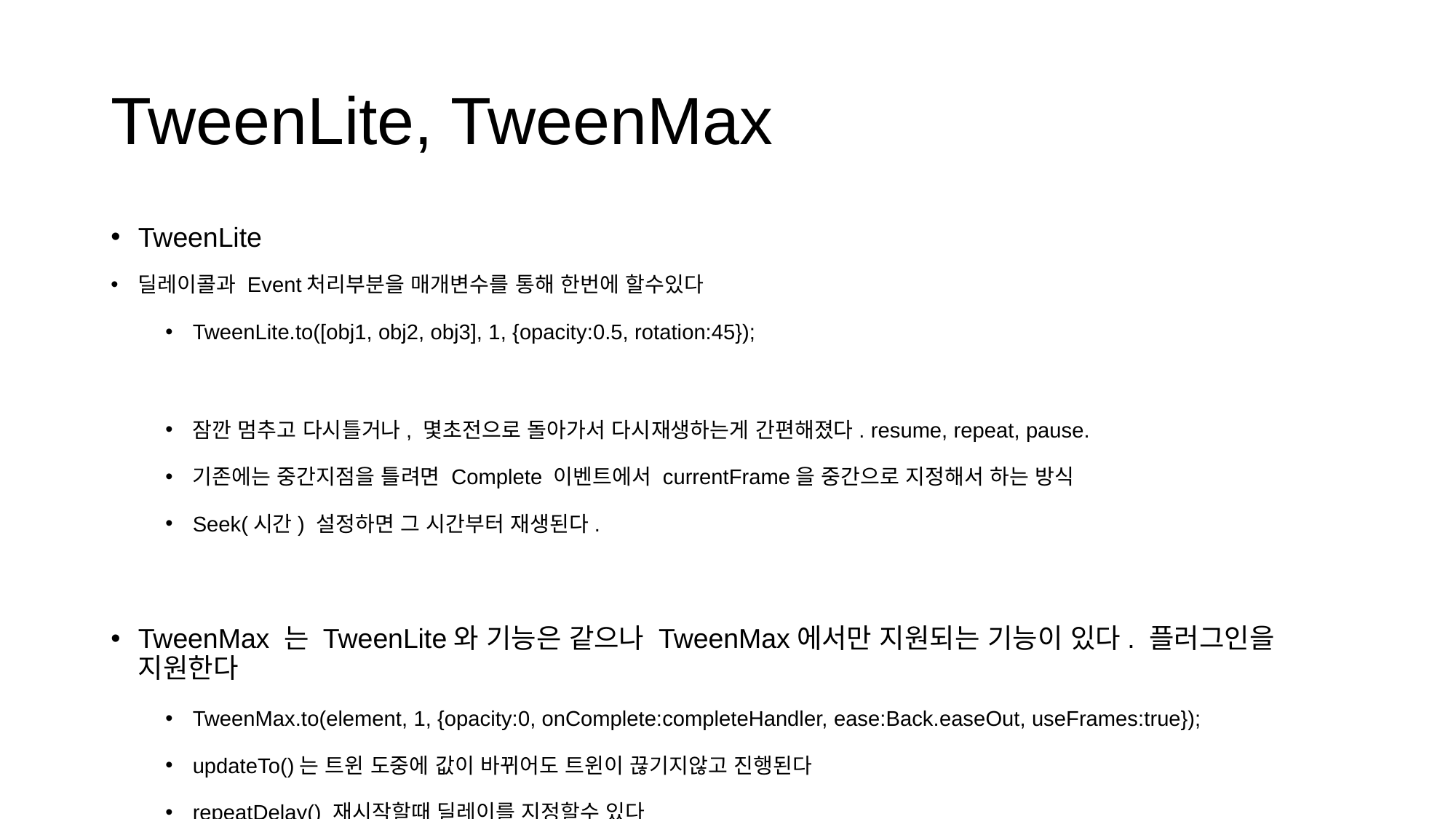

TweenLite, TweenMax
TweenLite
딜레이콜과 Event처리부분을 매개변수를 통해 한번에 할수있다
TweenLite.to([obj1, obj2, obj3], 1, {opacity:0.5, rotation:45});

잠깐 멈추고 다시틀거나, 몇초전으로 돌아가서 다시재생하는게 간편해졌다. resume, repeat, pause.
기존에는 중간지점을 틀려면 Complete 이벤트에서 currentFrame을 중간으로 지정해서 하는 방식
Seek(시간) 설정하면 그 시간부터 재생된다.

TweenMax 는 TweenLite와 기능은 같으나 TweenMax에서만 지원되는 기능이 있다. 플러그인을 지원한다
TweenMax.to(element, 1, {opacity:0, onComplete:completeHandler, ease:Back.easeOut, useFrames:true});
updateTo()는 트윈 도중에 값이 바뀌어도 트윈이 끊기지않고 진행된다
repeatDelay() 재시작할때 딜레이를 지정할수 있다
Yoyo() Tween을 play와 reverse를 반복하게 한다